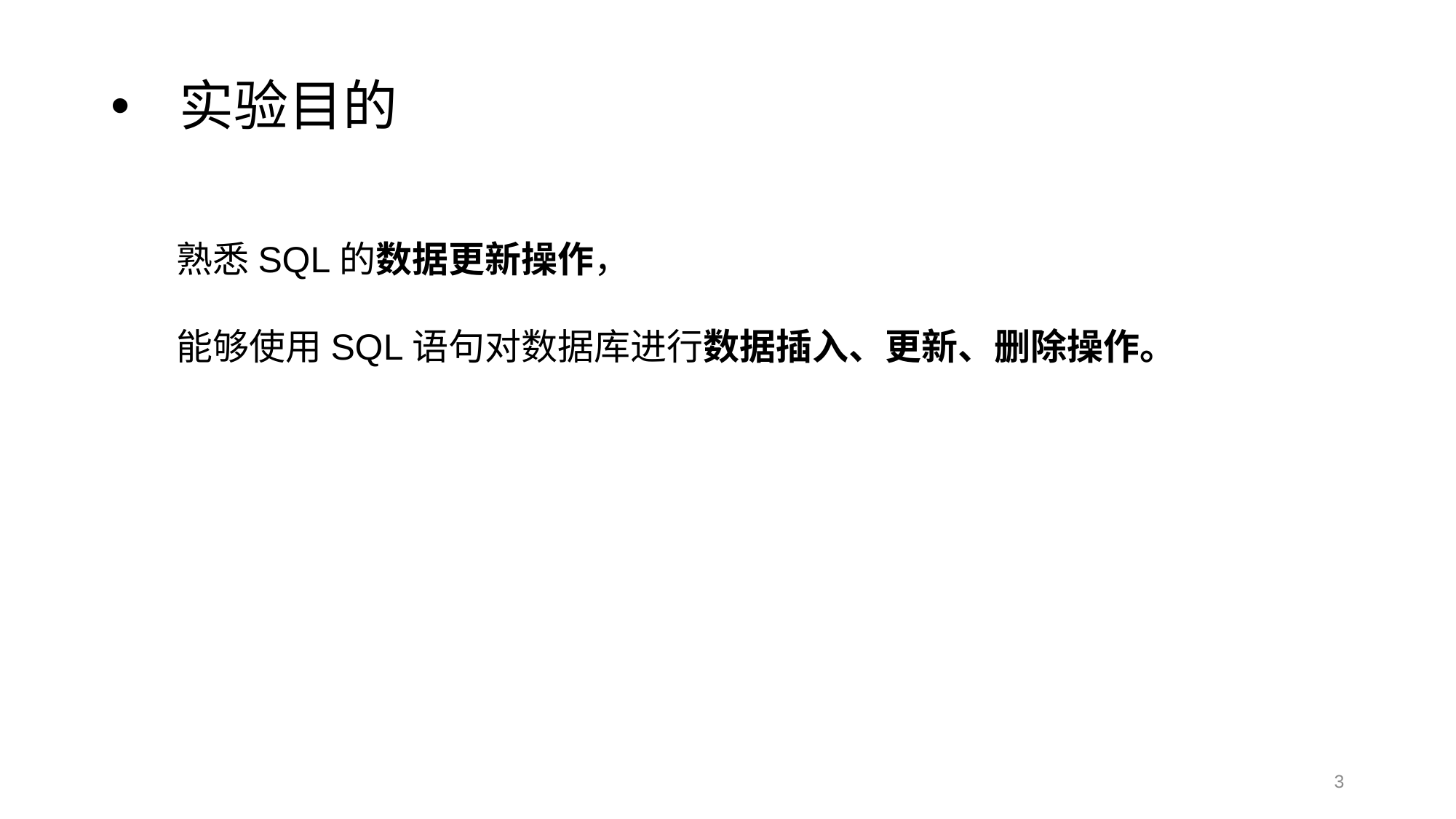

# 实验目的
熟悉SQL的数据更新操作，
能够使用SQL语句对数据库进行数据插入、更新、删除操作。

3